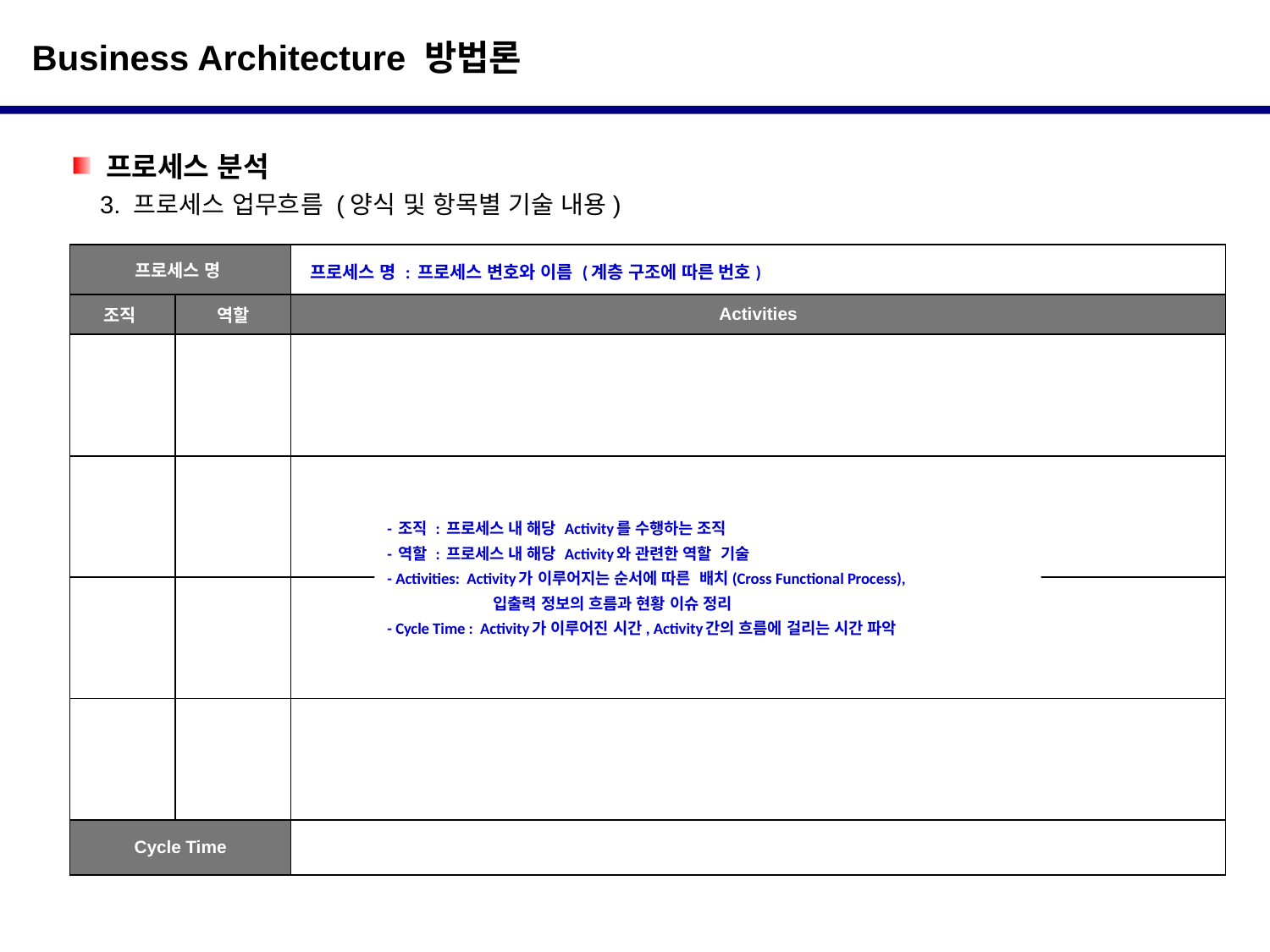

Business Architecture 방법론

 프로세스 분석
    3. 프로세스 업무흐름 (양식 및 항목별 기술 내용)
| 프로세스 명 |  |  |
| --- | --- | --- |
| 조직 | 역할 | Activities |
|  |  |  |
|  |  |  |
|  |  |  |
|  |  |  |
| Cycle Time |  |  |
프로세스 명 : 프로세스 변호와 이름 (계층 구조에 따른 번호)
- 조직 : 프로세스 내 해당 Activity를 수행하는 조직
- 역할 : 프로세스 내 해당 Activity와 관련한 역할  기술
- Activities:  Activity가 이루어지는 순서에 따른  배치(Cross Functional Process),
                       입출력 정보의 흐름과 현황 이슈 정리
- Cycle Time :  Activity가 이루어진 시간, Activity간의 흐름에 걸리는 시간 파악